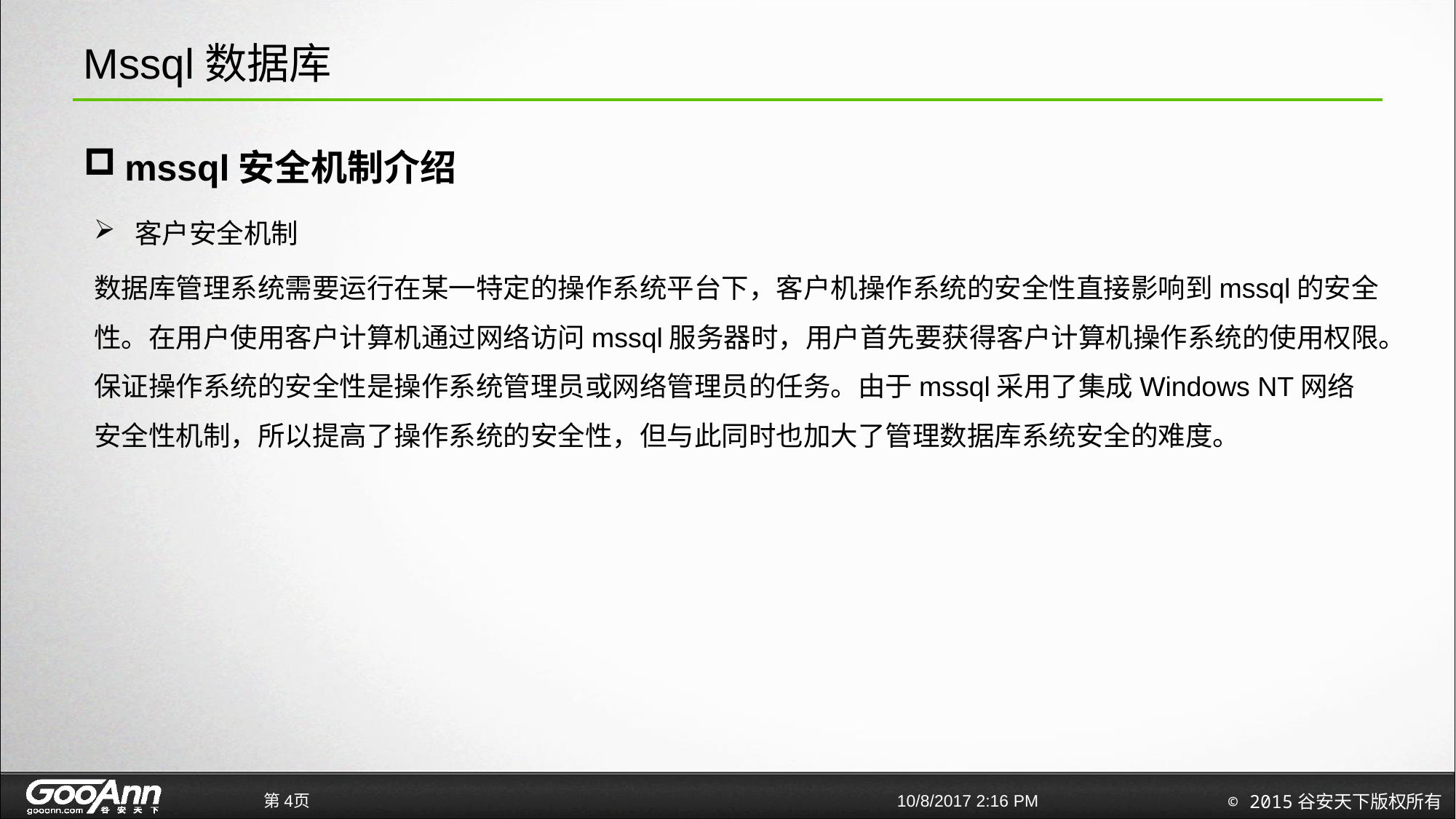

# Mssql数据库
mssql安全机制介绍
客户安全机制
数据库管理系统需要运行在某一特定的操作系统平台下，客户机操作系统的安全性直接影响到mssql的安全性。在用户使用客户计算机通过网络访问mssql服务器时，用户首先要获得客户计算机操作系统的使用权限。保证操作系统的安全性是操作系统管理员或网络管理员的任务。由于mssql采用了集成Windows NT网络安全性机制，所以提高了操作系统的安全性，但与此同时也加大了管理数据库系统安全的难度。